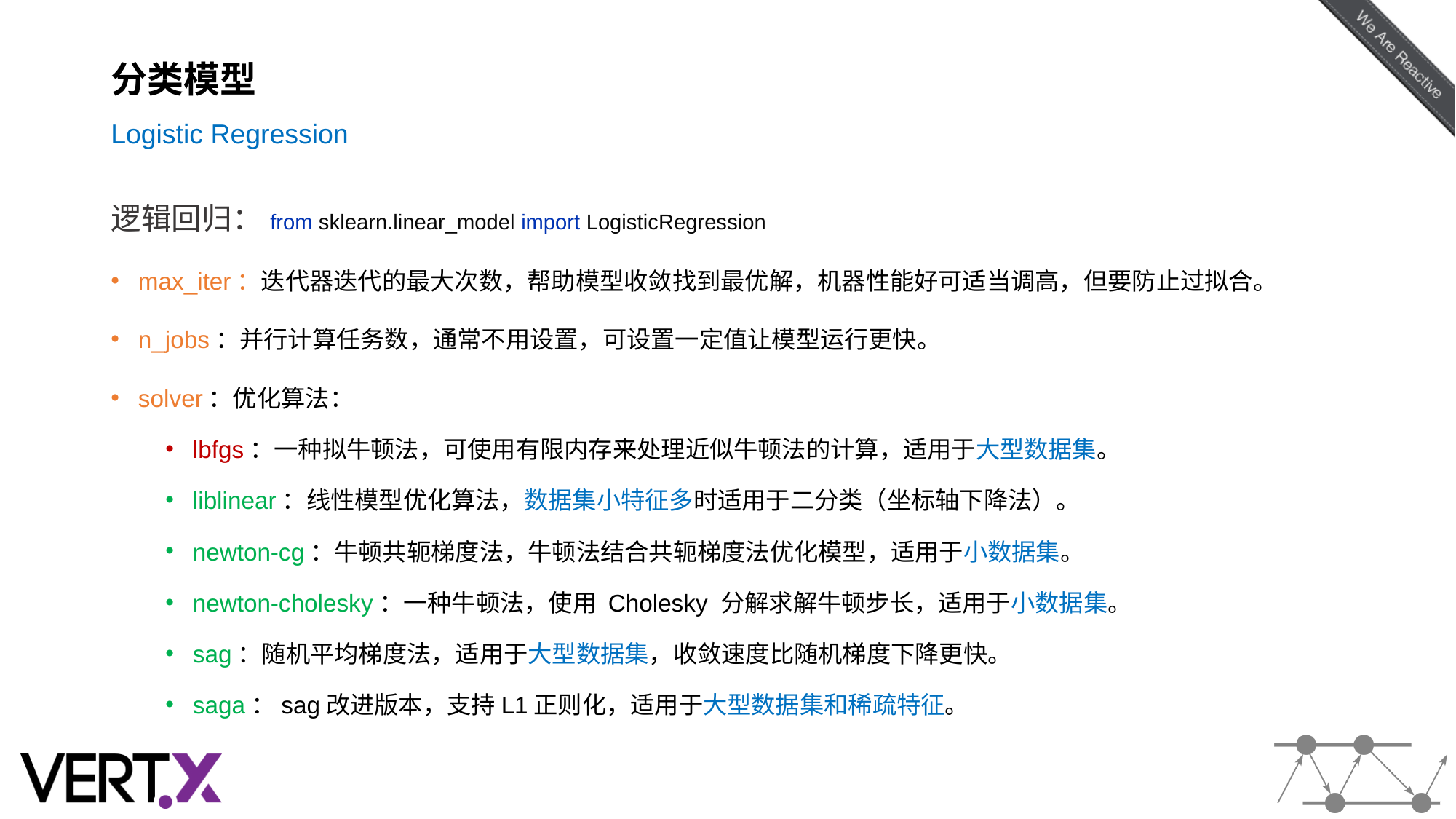

# 分类模型 Logistic Regression
逻辑回归：from sklearn.linear_model import LogisticRegression
max_iter：迭代器迭代的最大次数，帮助模型收敛找到最优解，机器性能好可适当调高，但要防止过拟合。
n_jobs：并行计算任务数，通常不用设置，可设置一定值让模型运行更快。
solver：优化算法：
lbfgs：一种拟牛顿法，可使用有限内存来处理近似牛顿法的计算，适用于大型数据集。
liblinear：线性模型优化算法，数据集小特征多时适用于二分类（坐标轴下降法）。
newton-cg：牛顿共轭梯度法，牛顿法结合共轭梯度法优化模型，适用于小数据集。
newton-cholesky：一种牛顿法，使用 Cholesky 分解求解牛顿步长，适用于小数据集。
sag：随机平均梯度法，适用于大型数据集，收敛速度比随机梯度下降更快。
saga：sag改进版本，支持L1正则化，适用于大型数据集和稀疏特征。